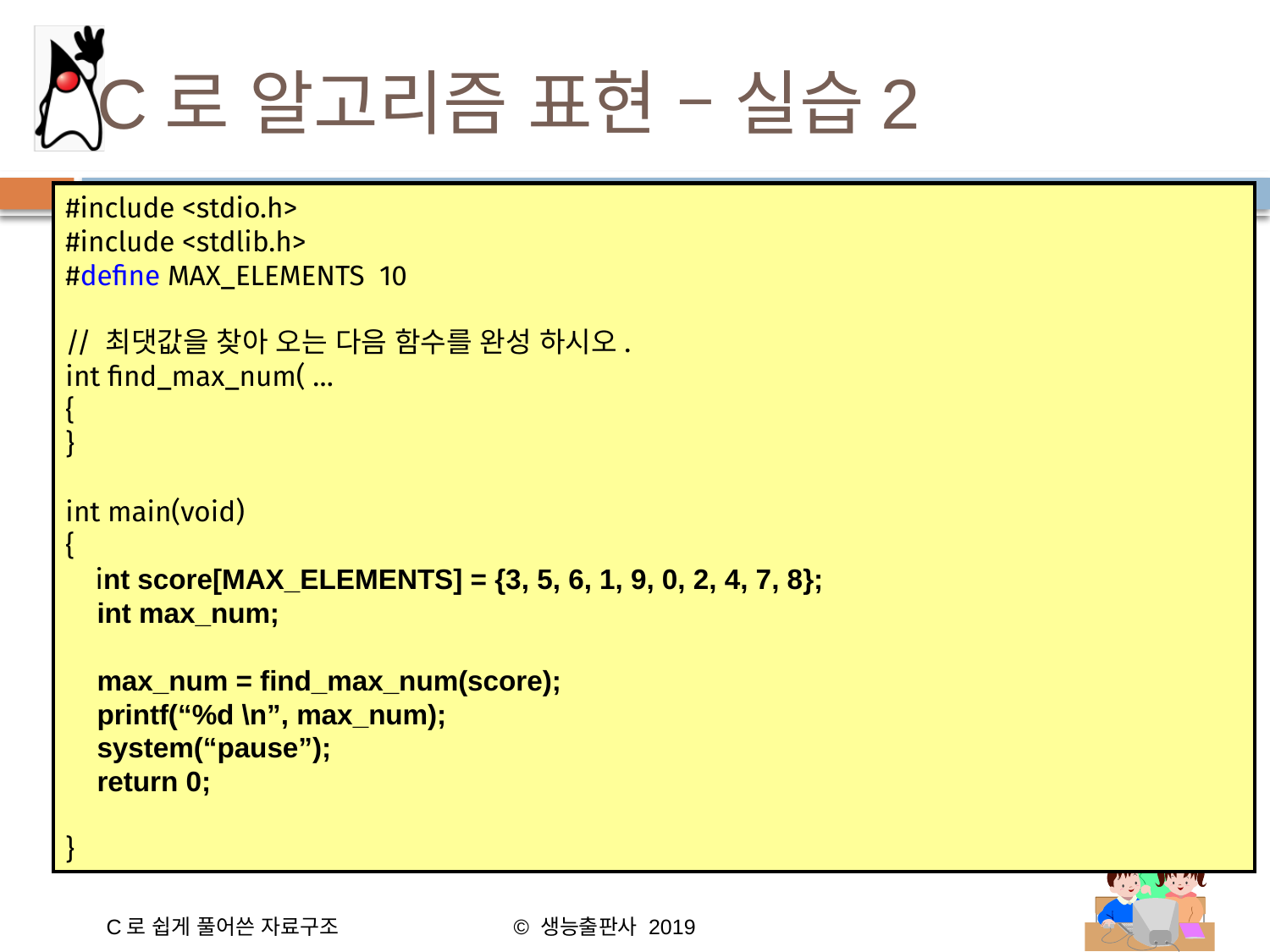

# C로 알고리즘 표현 – 실습2

#include <stdio.h>
#include <stdlib.h>
#define MAX_ELEMENTS  10

// 최댓값을 찾아 오는 다음 함수를 완성 하시오.
int find_max_num( …
{
}

int main(void)
{
    int score[MAX_ELEMENTS] = {3, 5, 6, 1, 9, 0, 2, 4, 7, 8};
    int max_num;

    max_num = find_max_num(score);
    printf(“%d \n”, max_num);
    system(“pause”);
    return 0;

}